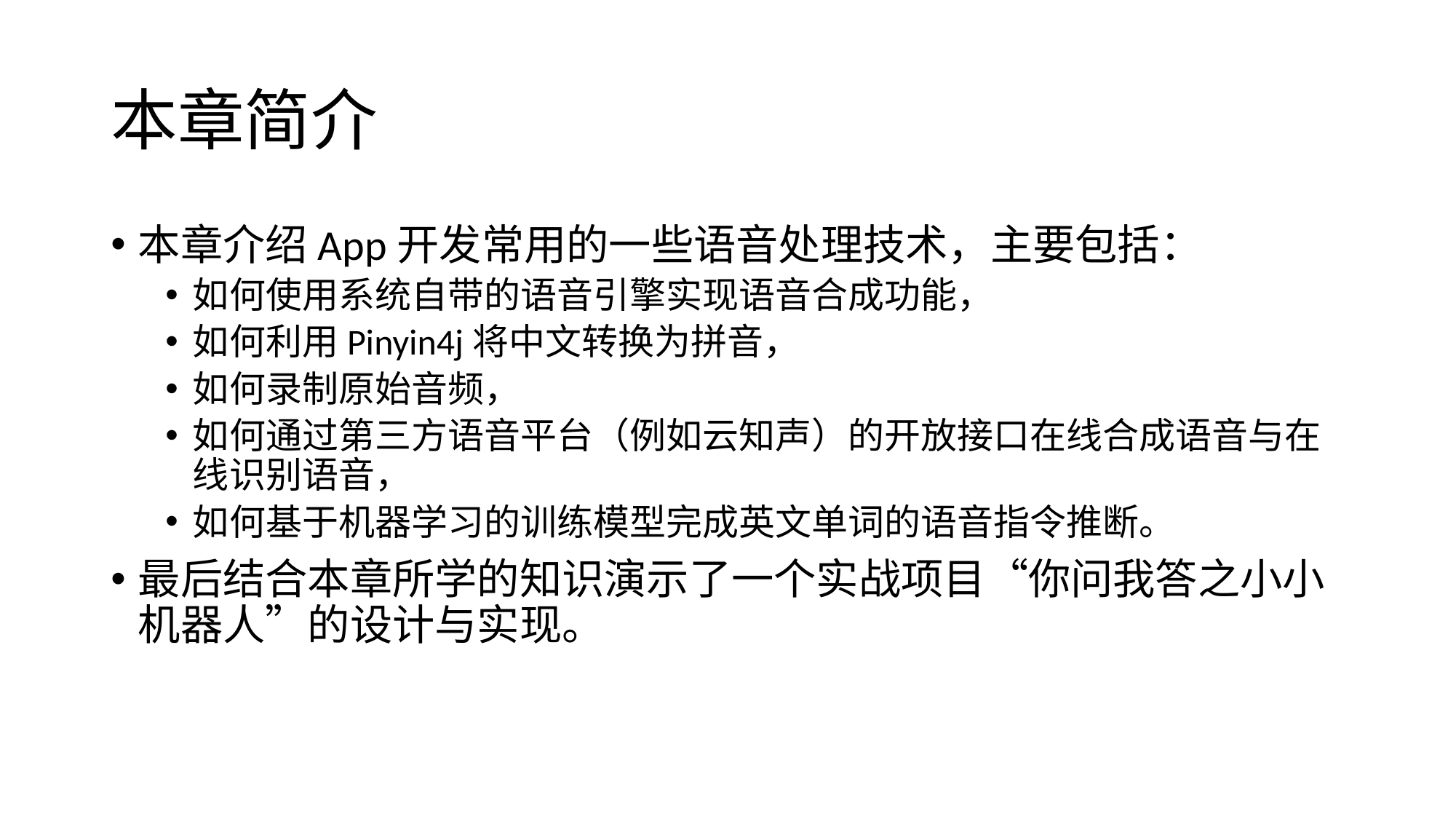

# 本章简介
本章介绍App开发常用的一些语音处理技术，主要包括：
如何使用系统自带的语音引擎实现语音合成功能，
如何利用Pinyin4j将中文转换为拼音，
如何录制原始音频，
如何通过第三方语音平台（例如云知声）的开放接口在线合成语音与在线识别语音，
如何基于机器学习的训练模型完成英文单词的语音指令推断。
最后结合本章所学的知识演示了一个实战项目“你问我答之小小机器人”的设计与实现。